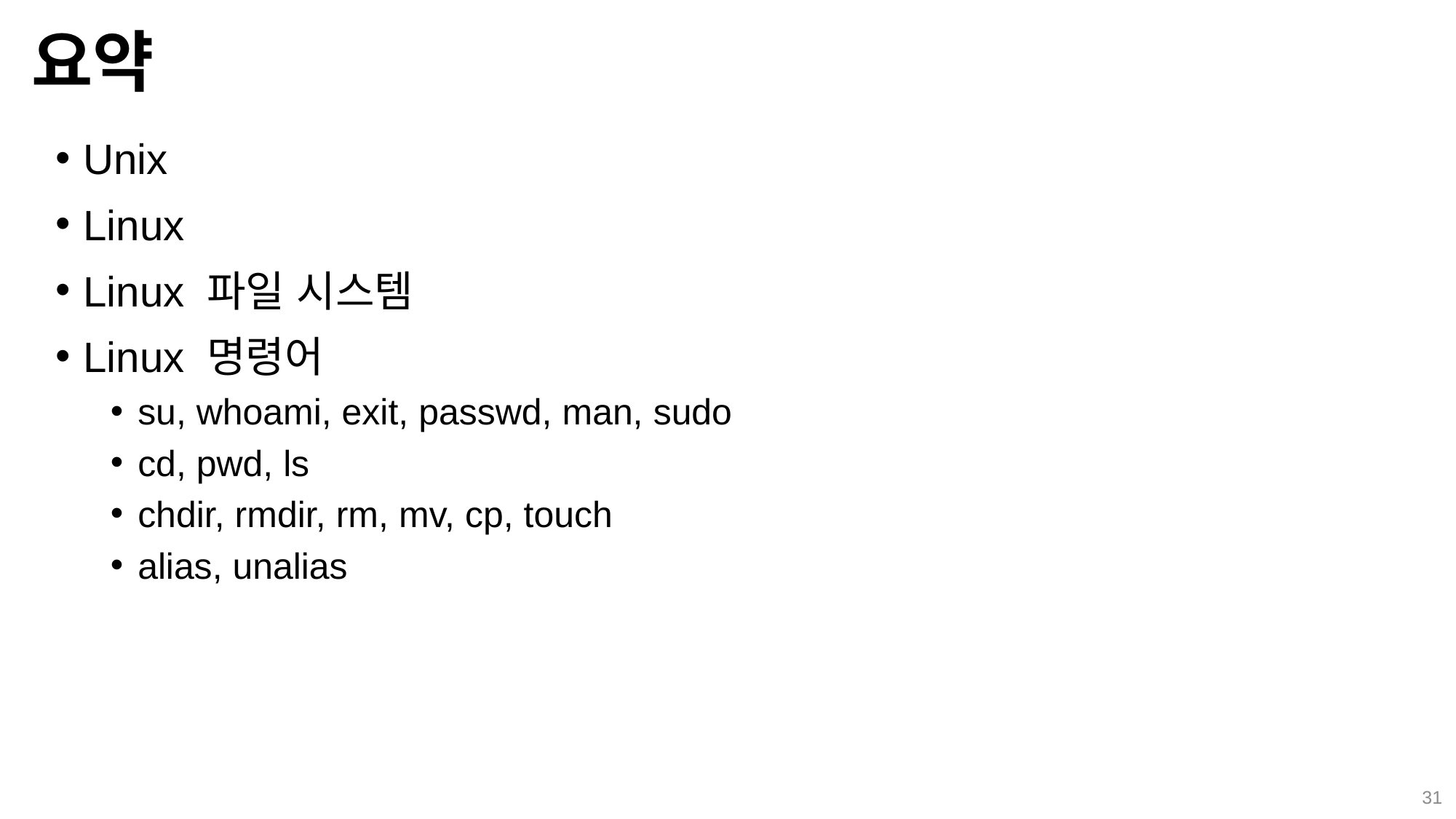

# 요약
Unix
Linux
Linux 파일 시스템
Linux 명령어
su, whoami, exit, passwd, man, sudo
cd, pwd, ls
chdir, rmdir, rm, mv, cp, touch
alias, unalias

31